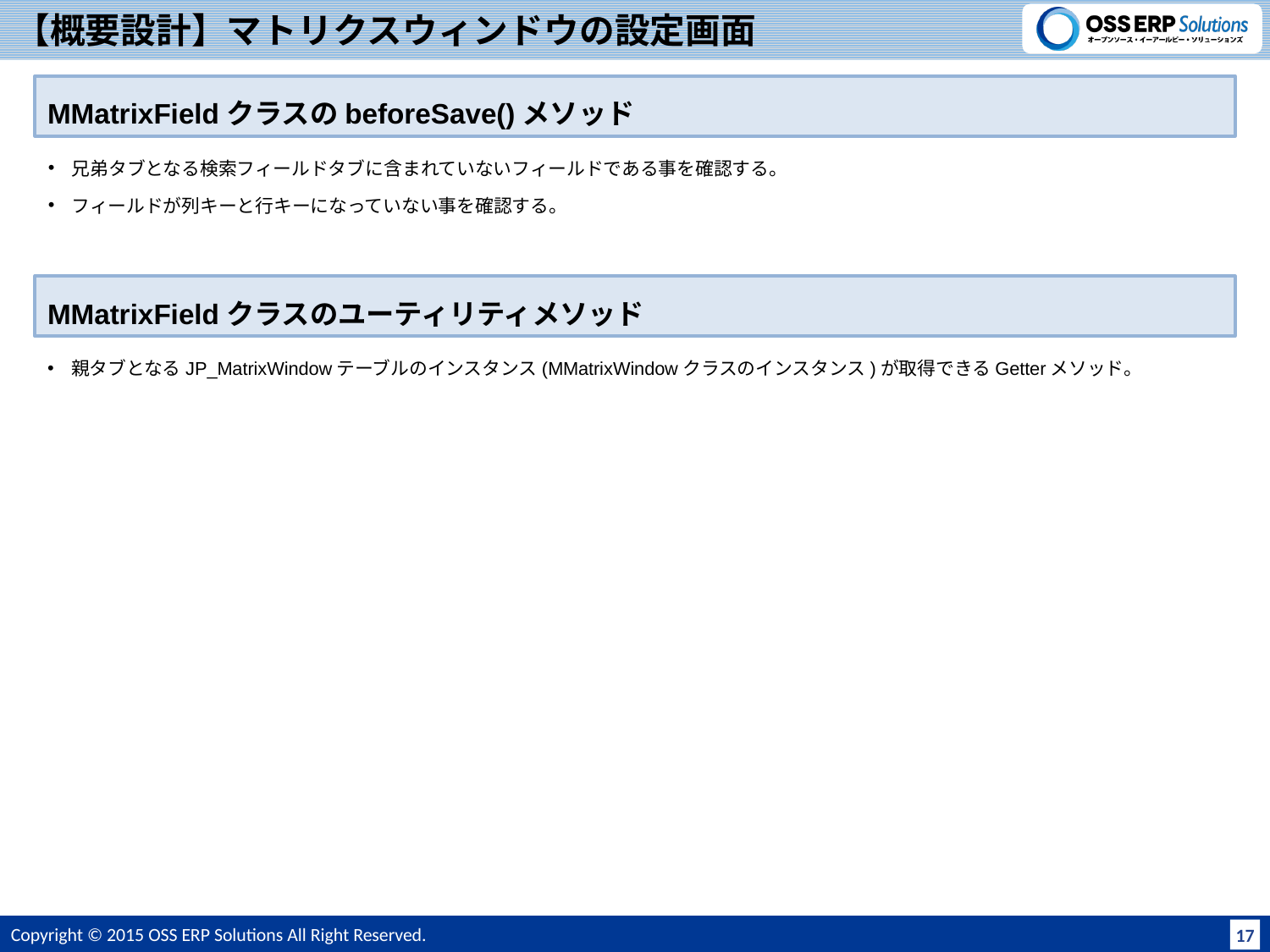

# 【概要設計】マトリクスウィンドウの設定画面
MMatrixFieldクラスのbeforeSave()メソッド
兄弟タブとなる検索フィールドタブに含まれていないフィールドである事を確認する。
フィールドが列キーと行キーになっていない事を確認する。
MMatrixFieldクラスのユーティリティメソッド
親タブとなるJP_MatrixWindowテーブルのインスタンス(MMatrixWindowクラスのインスタンス)が取得できるGetterメソッド。